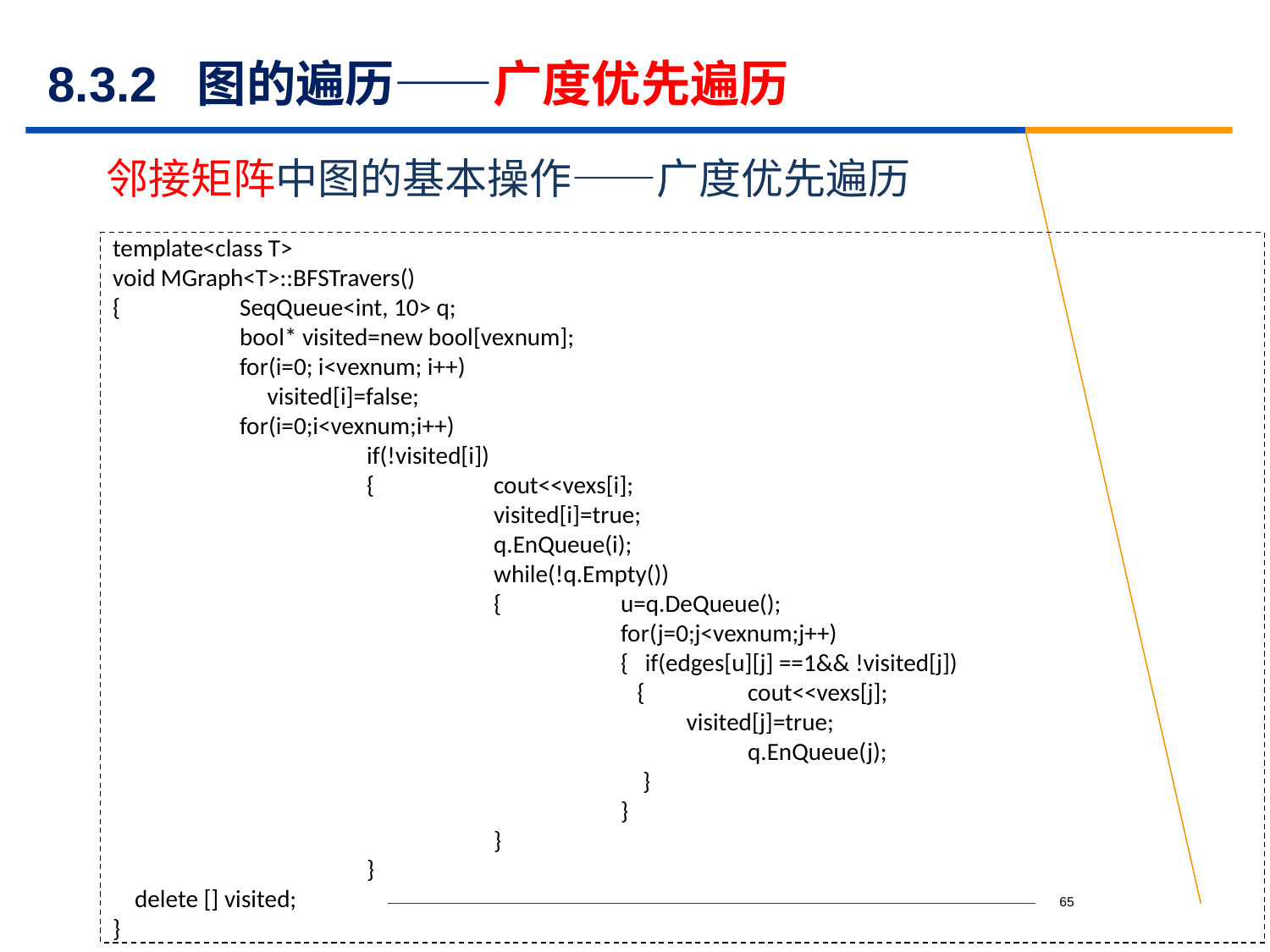

# 8.3.2  图的遍历——广度优先遍历
邻接矩阵中图的基本操作——广度优先遍历
template<class T>
void MGraph<T>::BFSTravers()
{	SeqQueue<int, 10> q;
	bool* visited=new bool[vexnum];
	for(i=0; i<vexnum; i++)
	     visited[i]=false;
	for(i=0;i<vexnum;i++)
		if(!visited[i])
		{	cout<<vexs[i];
			visited[i]=true;
			q.EnQueue(i);
			while(!q.Empty())
			{	u=q.DeQueue();
				for(j=0;j<vexnum;j++)
				{   if(edges[u][j] ==1&& !visited[j])
				   {	cout<<vexs[j];
			                                   visited[j]=true;
					q.EnQueue(j);
				    }
				}
			}
		}
    delete [] visited;
}